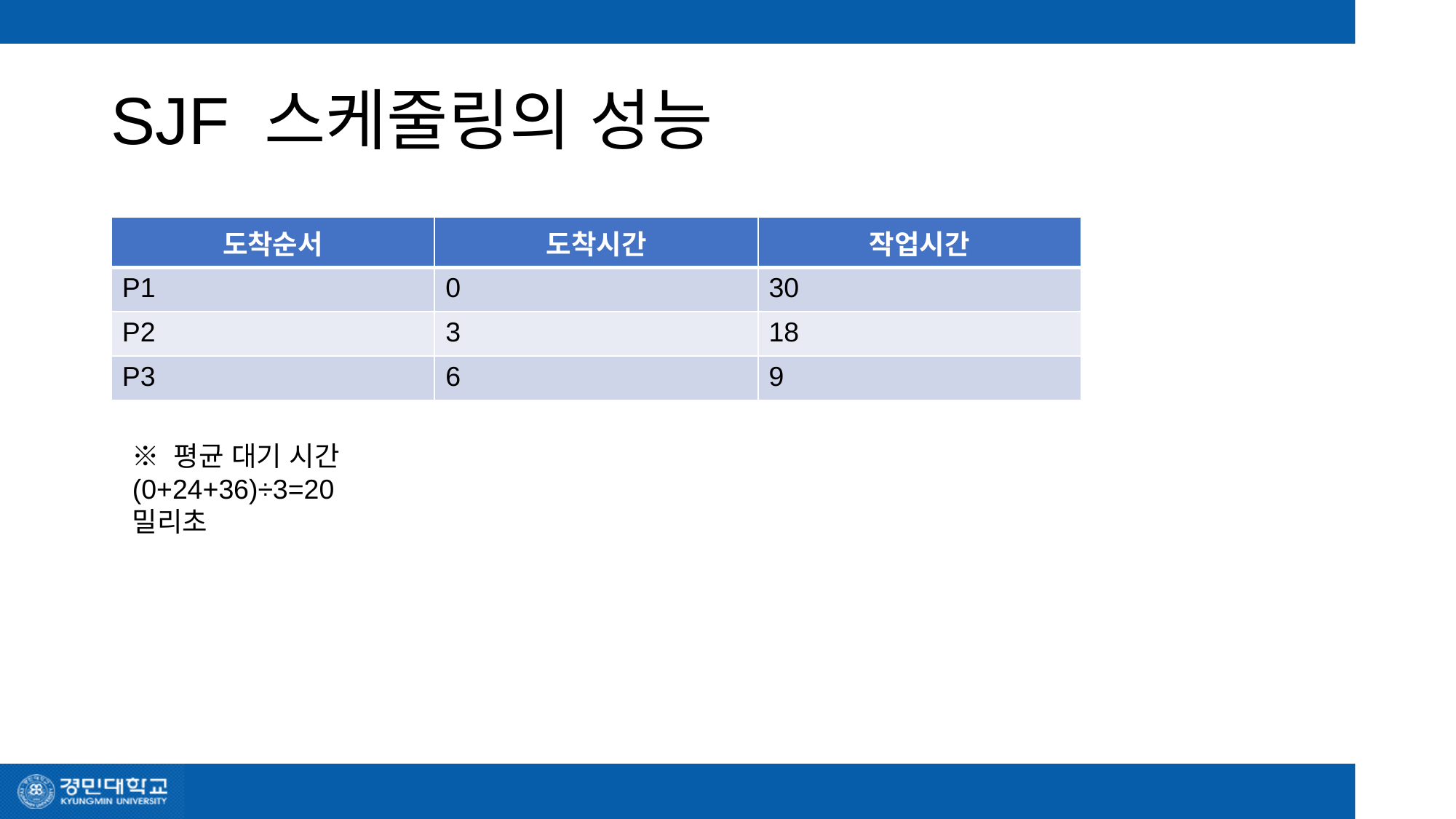

# SJF 스케줄링의 성능

| 도착순서 | 도착시간 | 작업시간 |
| --- | --- | --- |
| P1 | 0 | 30 |
| P2 | 3 | 18 |
| P3 | 6 | 9 |
※ 평균 대기 시간
(0+24+36)÷3=20밀리초